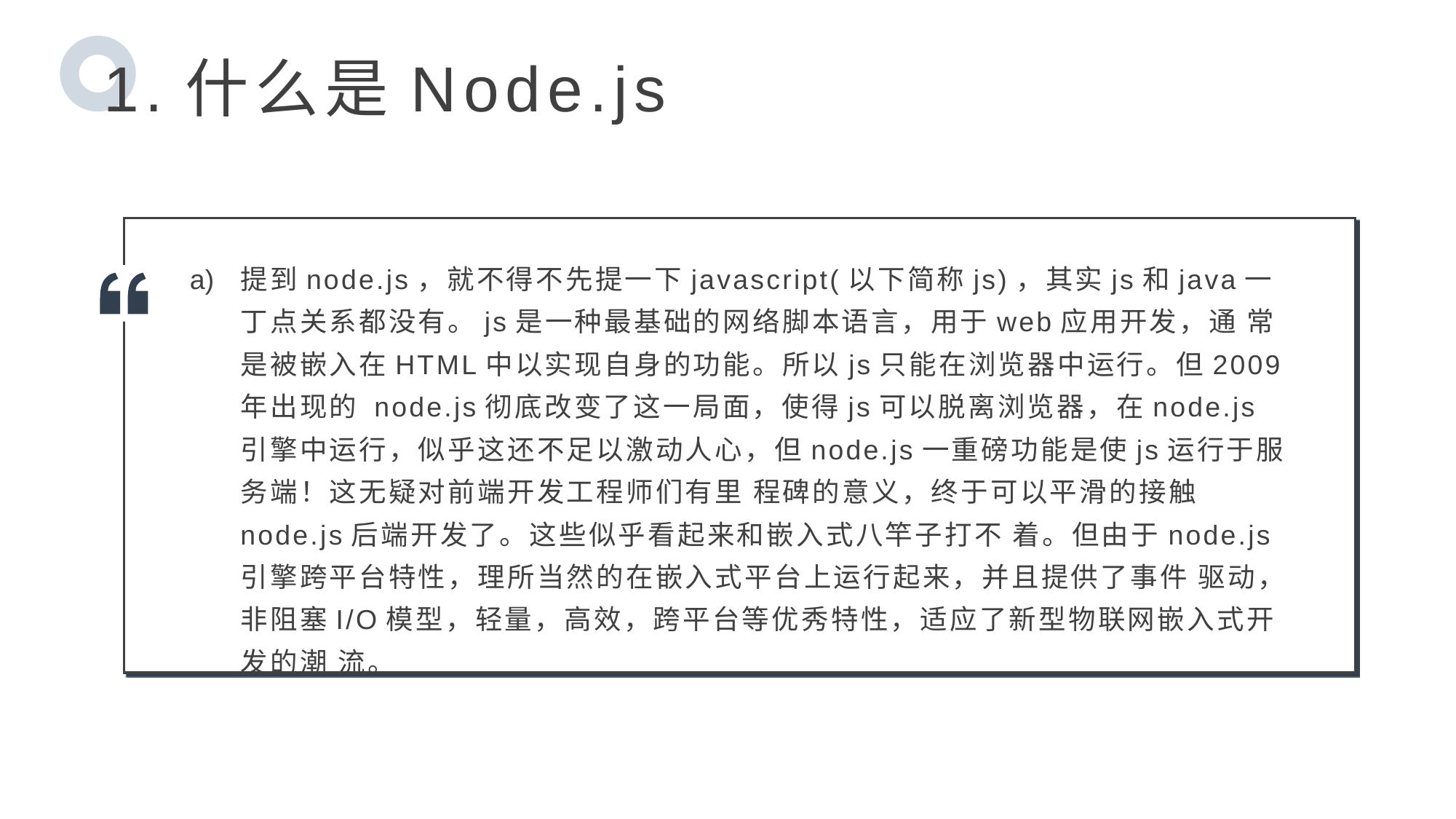

1.什么是Node.js

提到node.js，就不得不先提一下javascript(以下简称js)，其实js和java一丁点关系都没有。js是一种最基础的网络脚本语言，用于web应用开发，通 常是被嵌入在HTML中以实现自身的功能。所以js只能在浏览器中运行。但2009年出现的 node.js彻底改变了这一局面，使得js可以脱离浏览器，在node.js引擎中运行，似乎这还不足以激动人心，但node.js一重磅功能是使js运行于服务端！这无疑对前端开发工程师们有里 程碑的意义，终于可以平滑的接触node.js后端开发了。这些似乎看起来和嵌入式八竿子打不 着。但由于node.js引擎跨平台特性，理所当然的在嵌入式平台上运行起来，并且提供了事件 驱动，非阻塞I/O模型，轻量，高效，跨平台等优秀特性，适应了新型物联网嵌入式开发的潮 流。